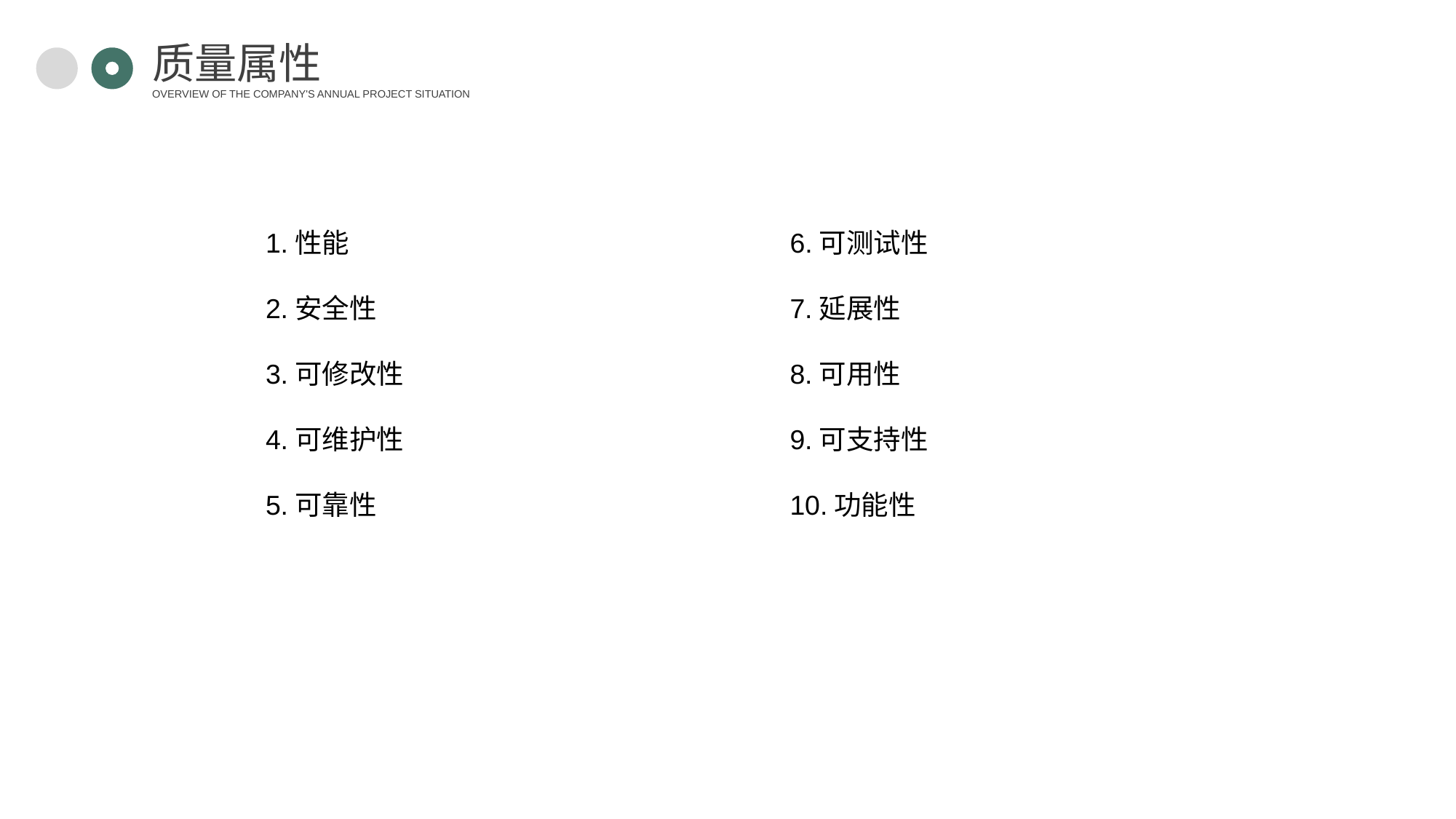

质量属性
OVERVIEW OF THE COMPANY'S ANNUAL PROJECT SITUATION

6.可测试性

7.延展性

8.可用性

9.可支持性

10.功能性

1.性能

2.安全性

3.可修改性

4.可维护性

5.可靠性